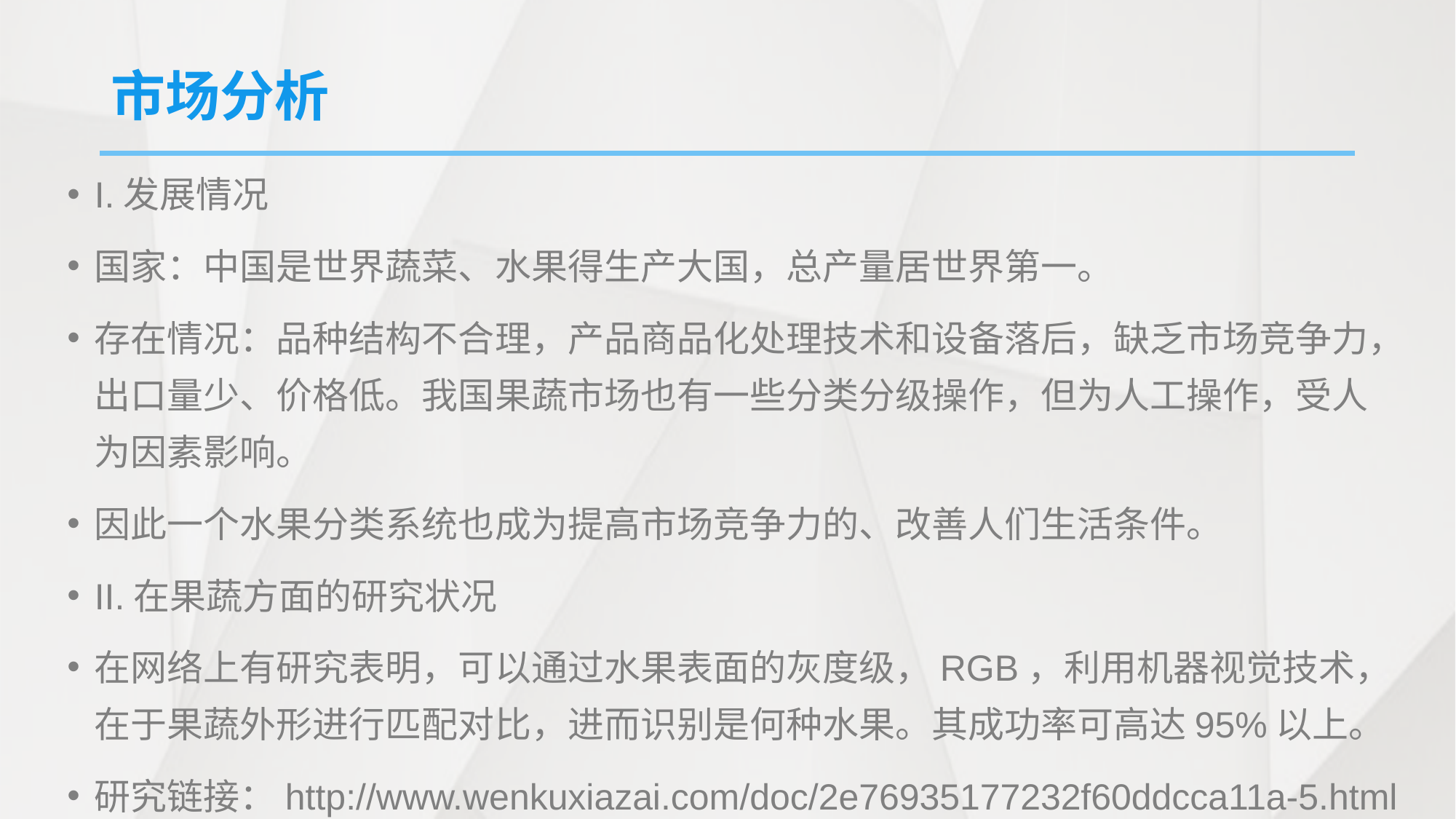

# 市场分析
I.发展情况
国家：中国是世界蔬菜、水果得生产大国，总产量居世界第一。
存在情况：品种结构不合理，产品商品化处理技术和设备落后，缺乏市场竞争力，出口量少、价格低。我国果蔬市场也有一些分类分级操作，但为人工操作，受人为因素影响。
因此一个水果分类系统也成为提高市场竞争力的、改善人们生活条件。
II.在果蔬方面的研究状况
在网络上有研究表明，可以通过水果表面的灰度级，RGB，利用机器视觉技术，在于果蔬外形进行匹配对比，进而识别是何种水果。其成功率可高达95%以上。
研究链接：http://www.wenkuxiazai.com/doc/2e76935177232f60ddcca11a-5.html